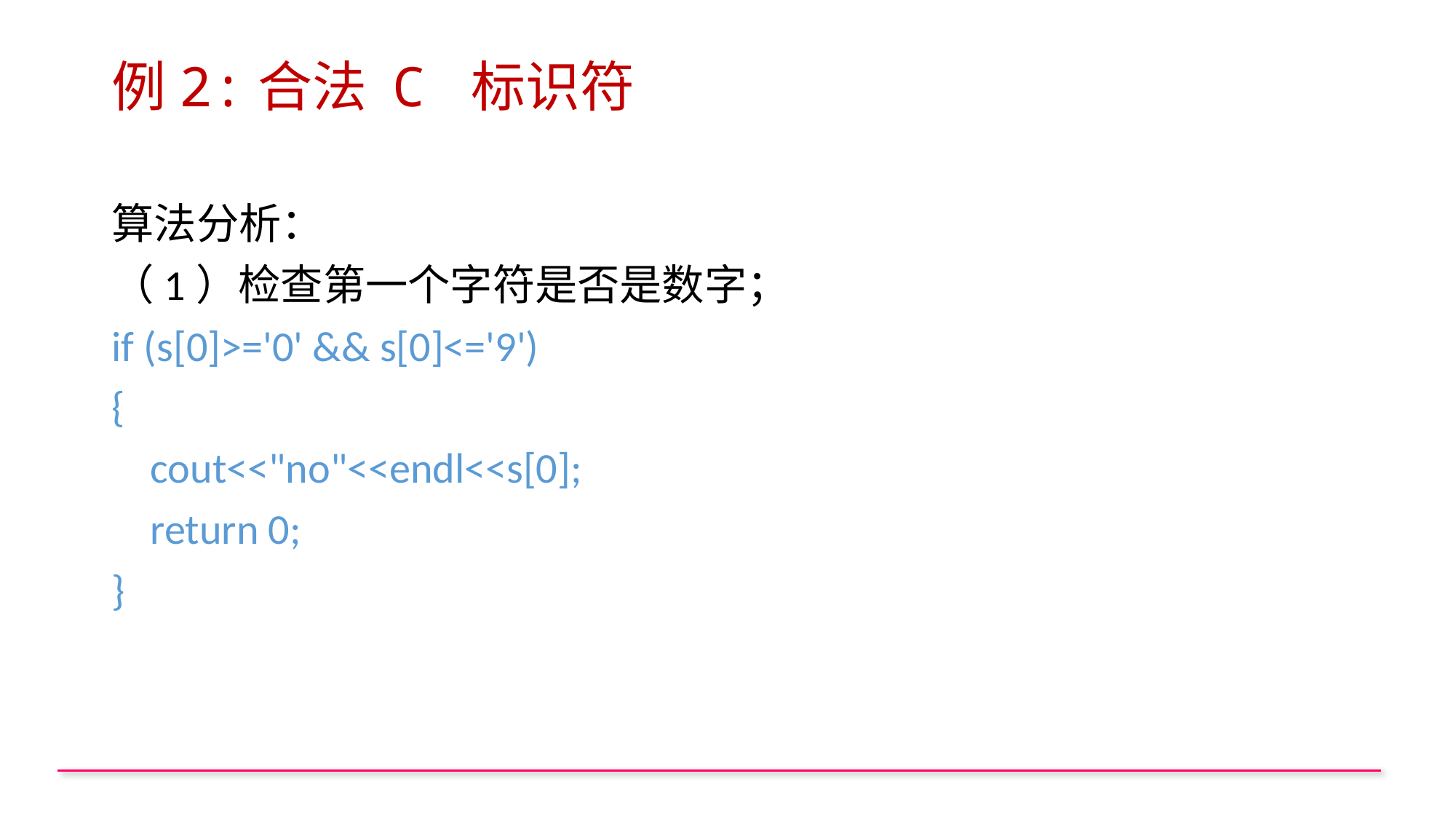

# 例2:合法 C 标识符
算法分析：
（1）检查第一个字符是否是数字；
if (s[0]>='0' && s[0]<='9')
{
    cout<<"no"<<endl<<s[0];
    return 0;
}